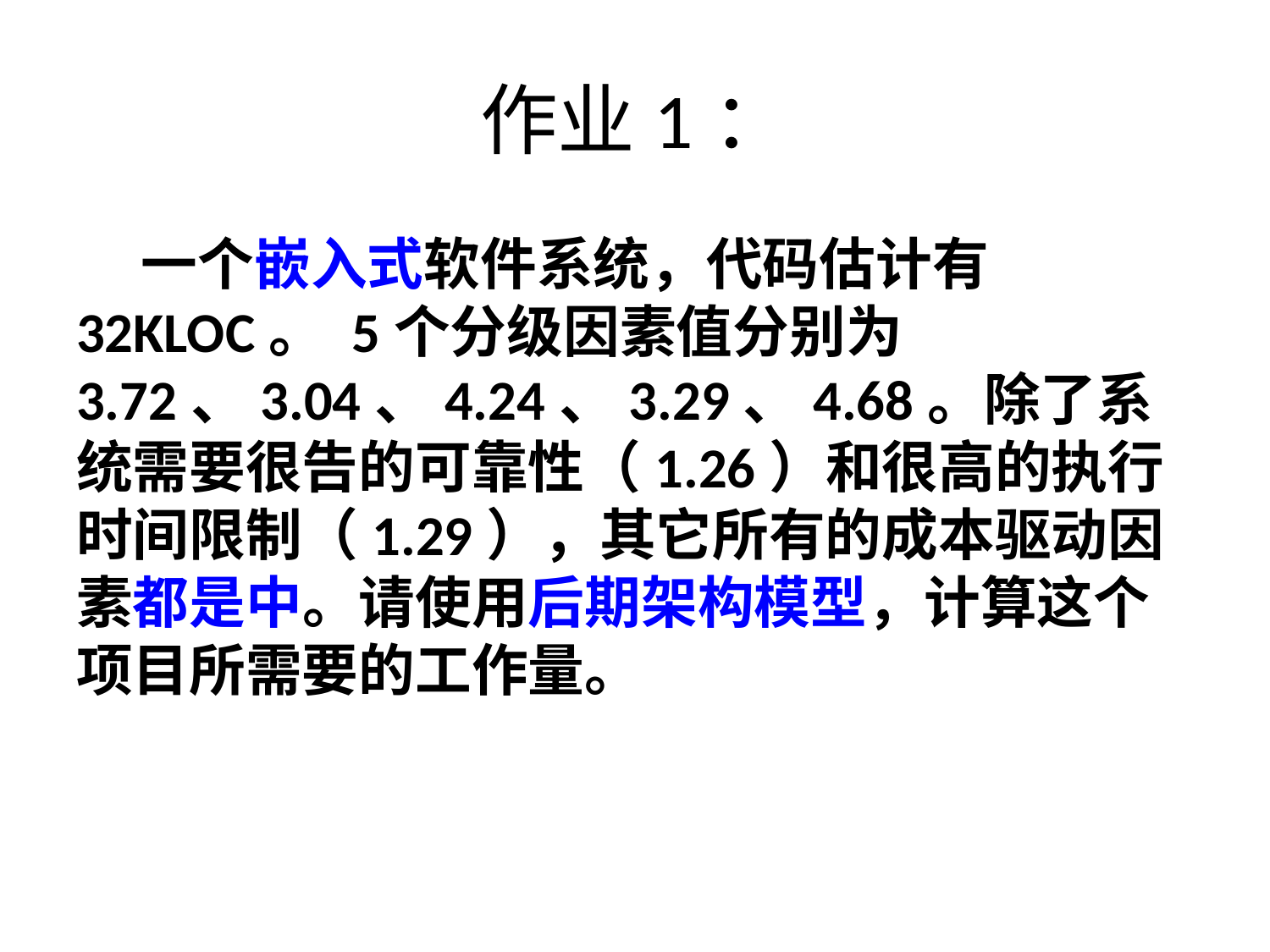

# 作业1：
    一个嵌入式软件系统，代码估计有32KLOC。 5个分级因素值分别为3.72、3.04、4.24、3.29、4.68。除了系统需要很告的可靠性（1.26）和很高的执行时间限制（1.29），其它所有的成本驱动因素都是中。请使用后期架构模型，计算这个项目所需要的工作量。